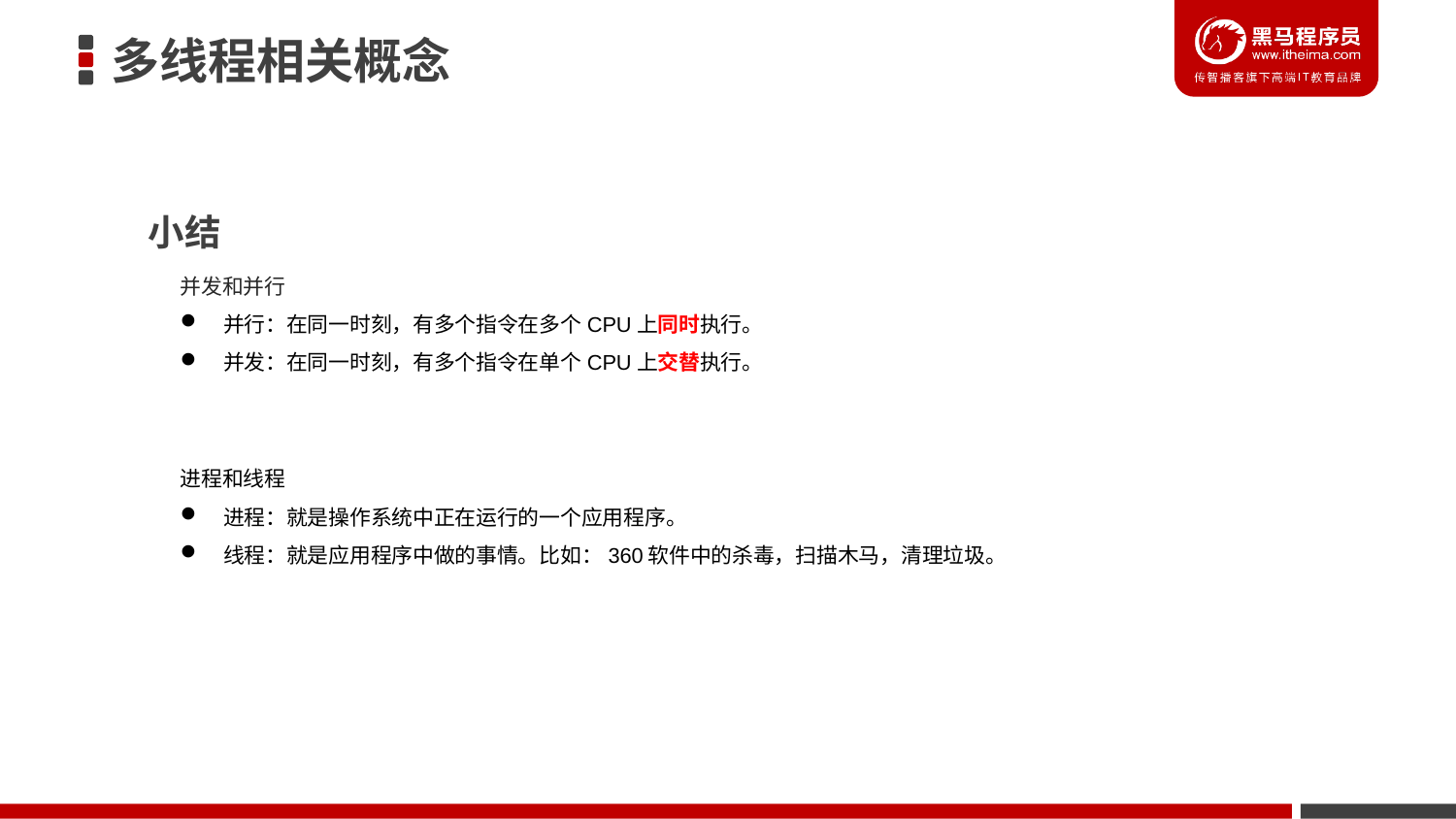

多线程相关概念
小结
并发和并行
并行：在同一时刻，有多个指令在多个CPU上同时执行。
并发：在同一时刻，有多个指令在单个CPU上交替执行。
进程和线程
进程：就是操作系统中正在运行的一个应用程序。
线程：就是应用程序中做的事情。比如：360软件中的杀毒，扫描木马，清理垃圾。